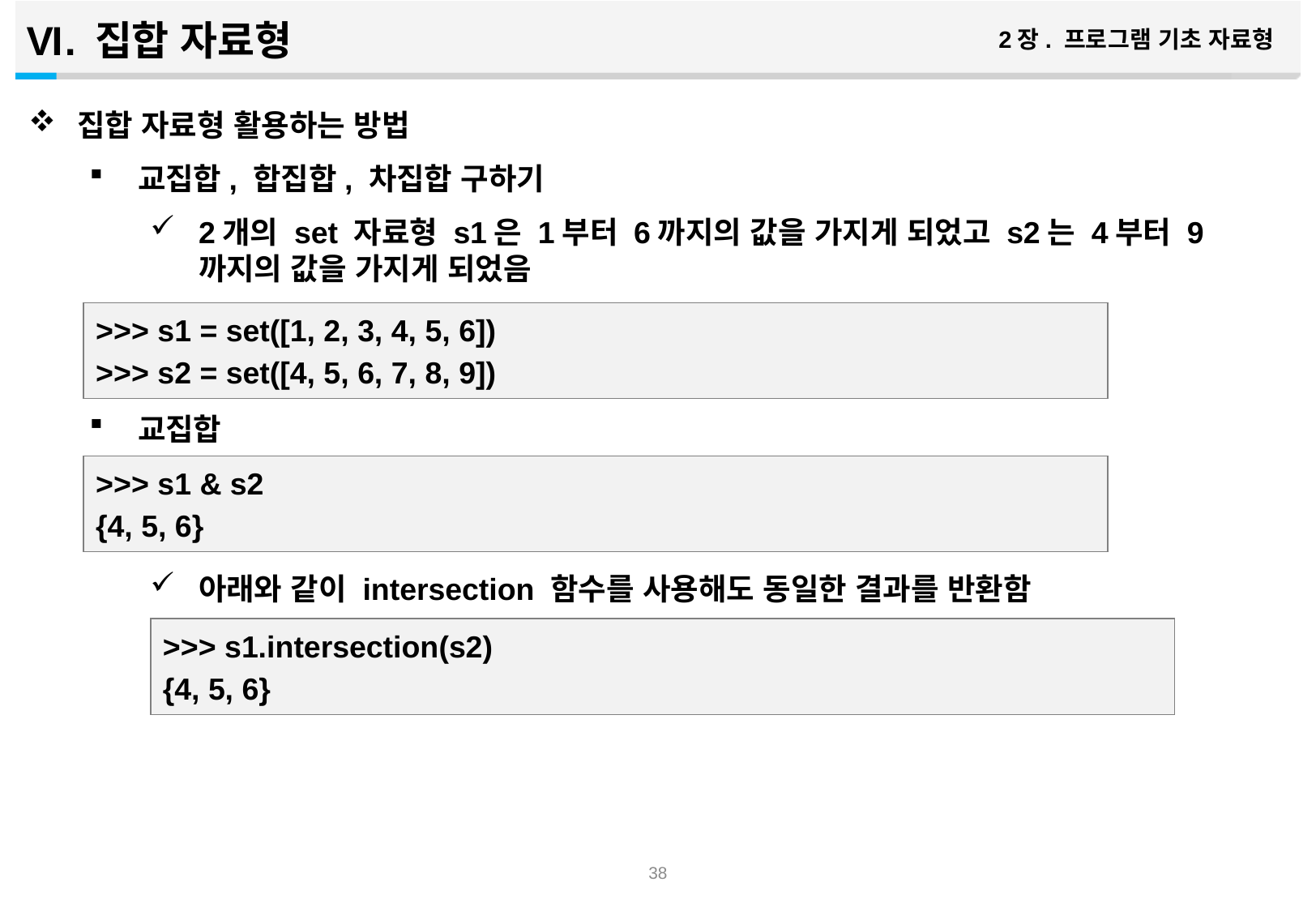

집합 자료형
2장. 프로그램 기초 자료형
집합 자료형 활용하는 방법
교집합, 합집합, 차집합 구하기
2개의 set 자료형 s1은 1부터 6까지의 값을 가지게 되었고 s2는 4부터 9까지의 값을 가지게 되었음

교집합

아래와 같이 intersection 함수를 사용해도 동일한 결과를 반환함

>>> s1 = set([1, 2, 3, 4, 5, 6])
>>> s2 = set([4, 5, 6, 7, 8, 9])
>>> s1 & s2
{4, 5, 6}
>>> s1.intersection(s2)
{4, 5, 6}
38